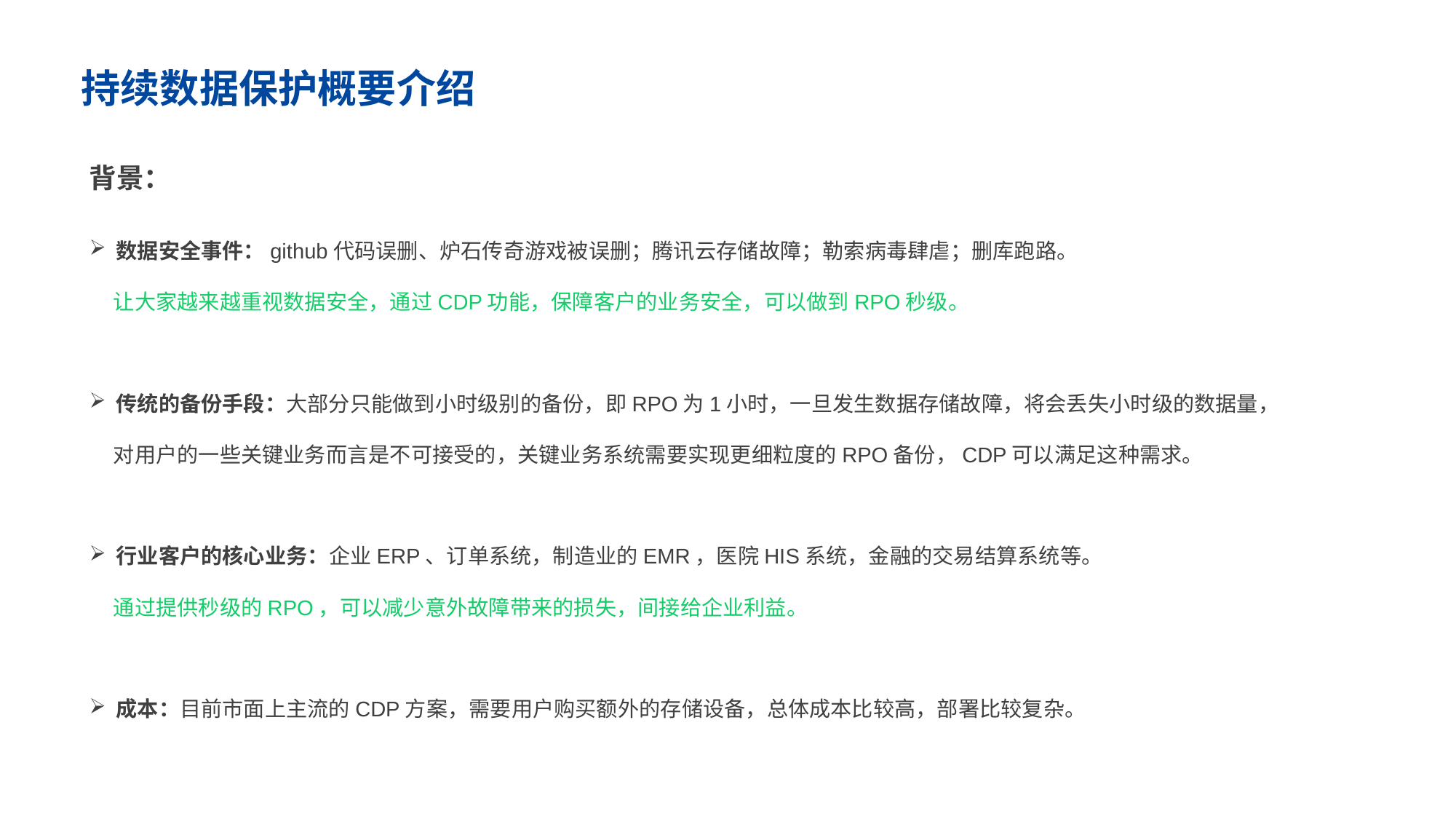

持续数据保护概要介绍
背景：

 数据安全事件：github代码误删、炉石传奇游戏被误删；腾讯云存储故障；勒索病毒肆虐；删库跑路。
    让大家越来越重视数据安全，通过CDP功能，保障客户的业务安全，可以做到RPO秒级。

 传统的备份手段：大部分只能做到小时级别的备份，即RPO为1小时，一旦发生数据存储故障，将会丢失小时级的数据量，
    对用户的一些关键业务而言是不可接受的，关键业务系统需要实现更细粒度的RPO备份，CDP可以满足这种需求。

 行业客户的核心业务：企业ERP、订单系统，制造业的EMR，医院HIS系统，金融的交易结算系统等。
    通过提供秒级的RPO，可以减少意外故障带来的损失，间接给企业利益。

 成本：目前市面上主流的CDP方案，需要用户购买额外的存储设备，总体成本比较高，部署比较复杂。